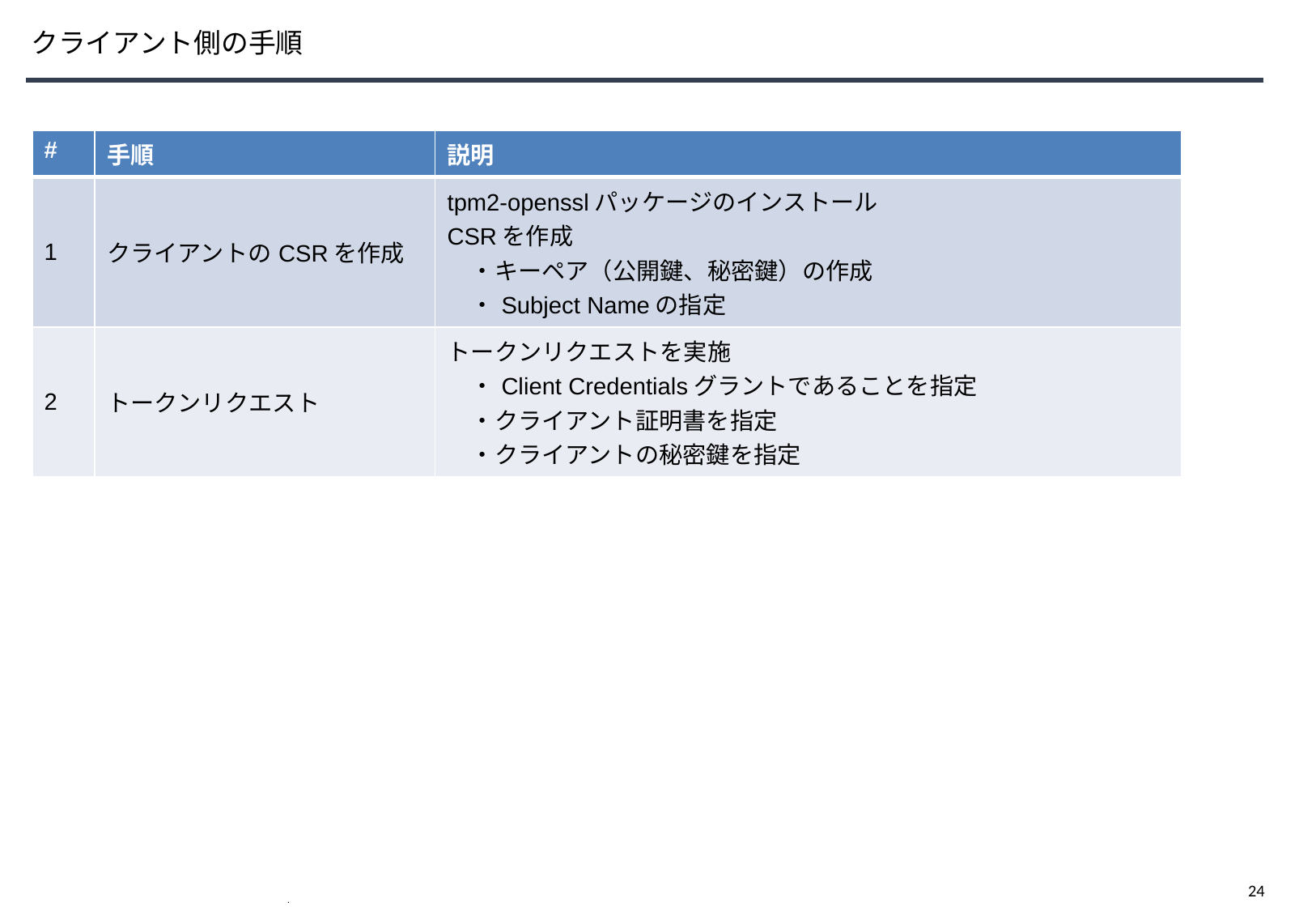

# クライアント側の手順
| # | 手順 | 説明 |
| --- | --- | --- |
| 1 | クライアントのCSRを作成 | tpm2-opensslパッケージのインストール CSRを作成 　・キーペア（公開鍵、秘密鍵）の作成 　・Subject Nameの指定 |
| 2 | トークンリクエスト | トークンリクエストを実施 　・Client Credentialsグラントであることを指定 　・クライアント証明書を指定 　・クライアントの秘密鍵を指定 |